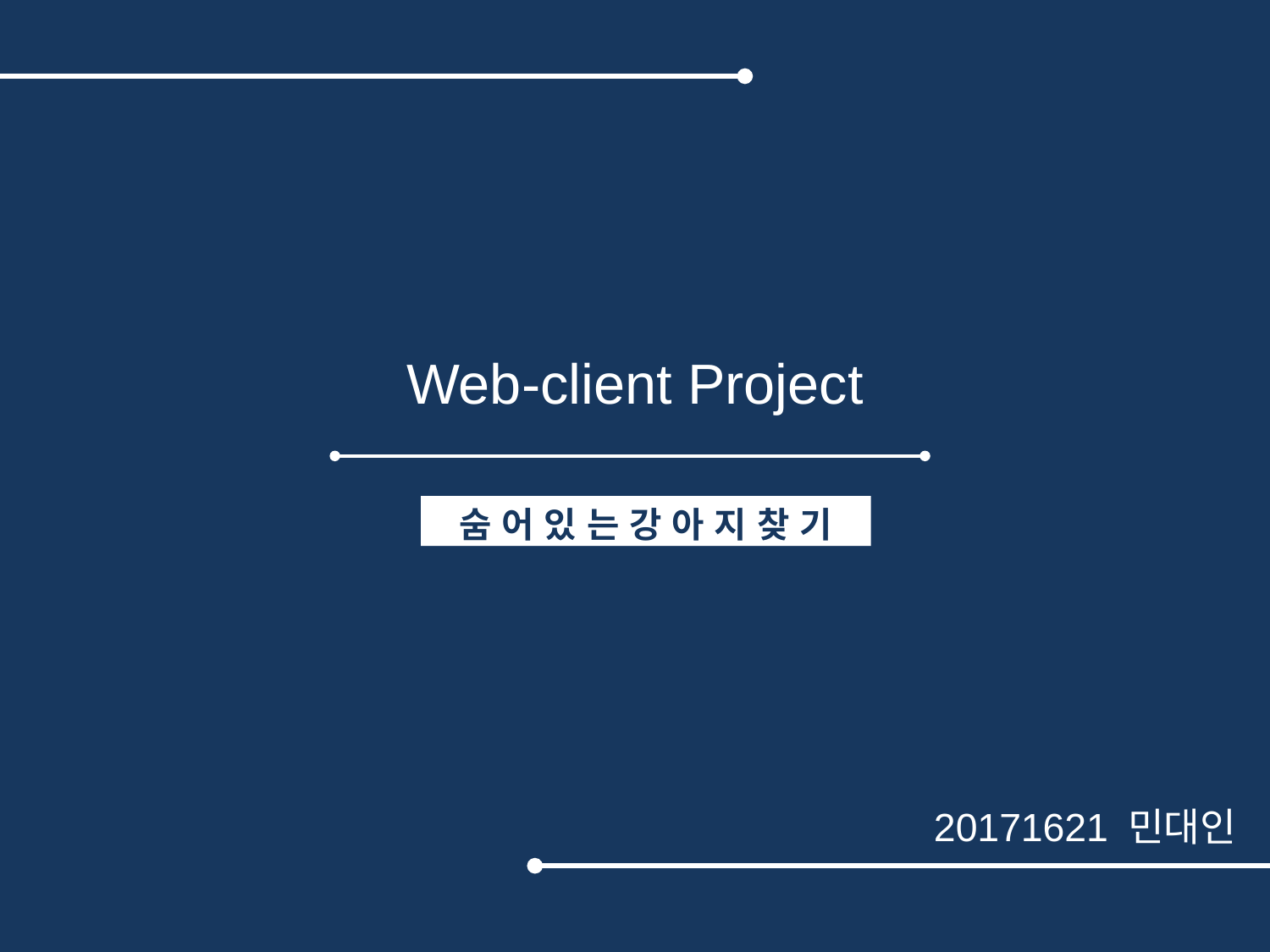

# Web-client Project
숨 어 있 는 강 아 지 찾 기
20171621 민대인